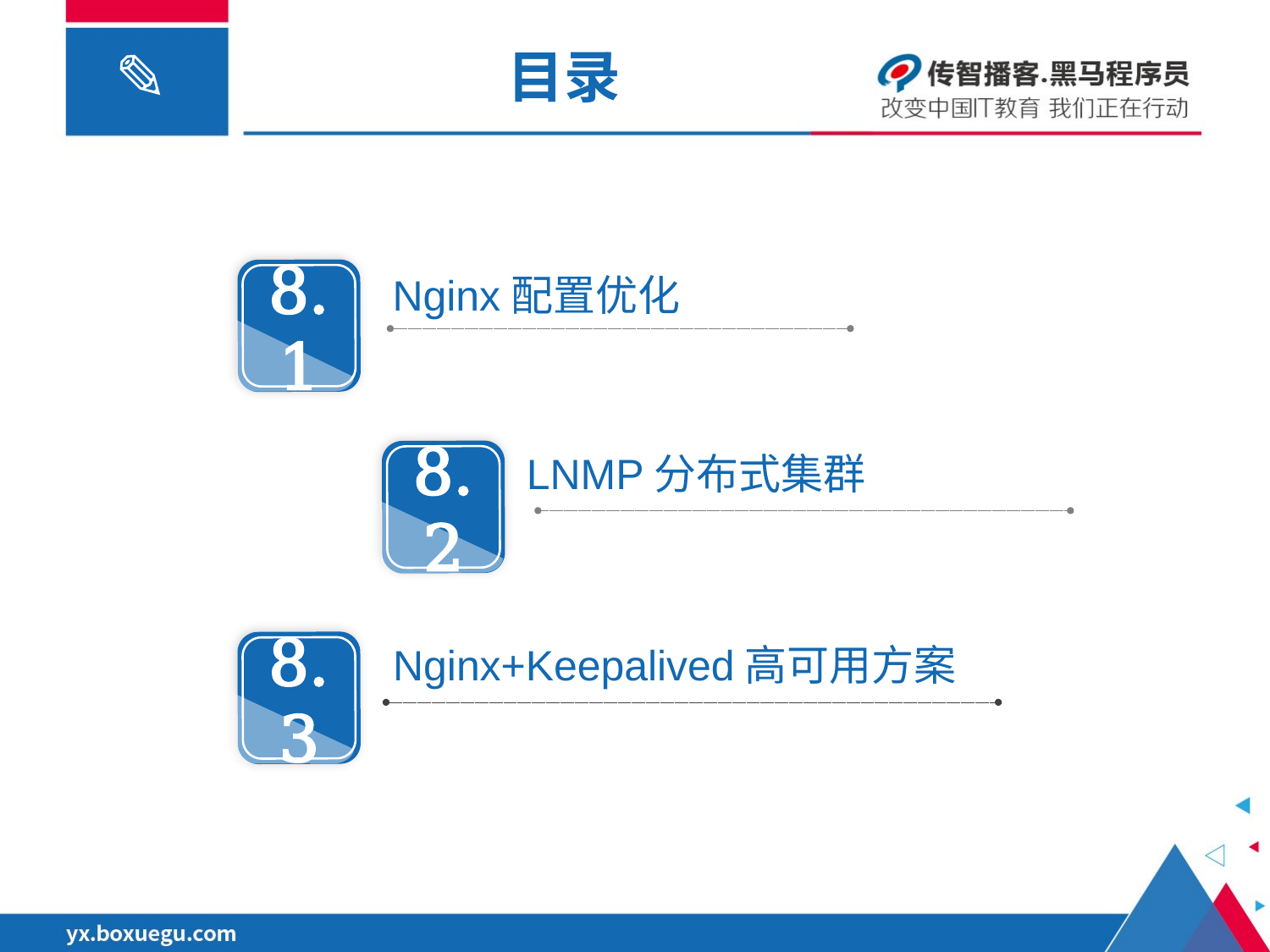

# 目录
8.1

Nginx配置优化
8.2

LNMP分布式集群
8.3

Nginx+Keepalived高可用方案